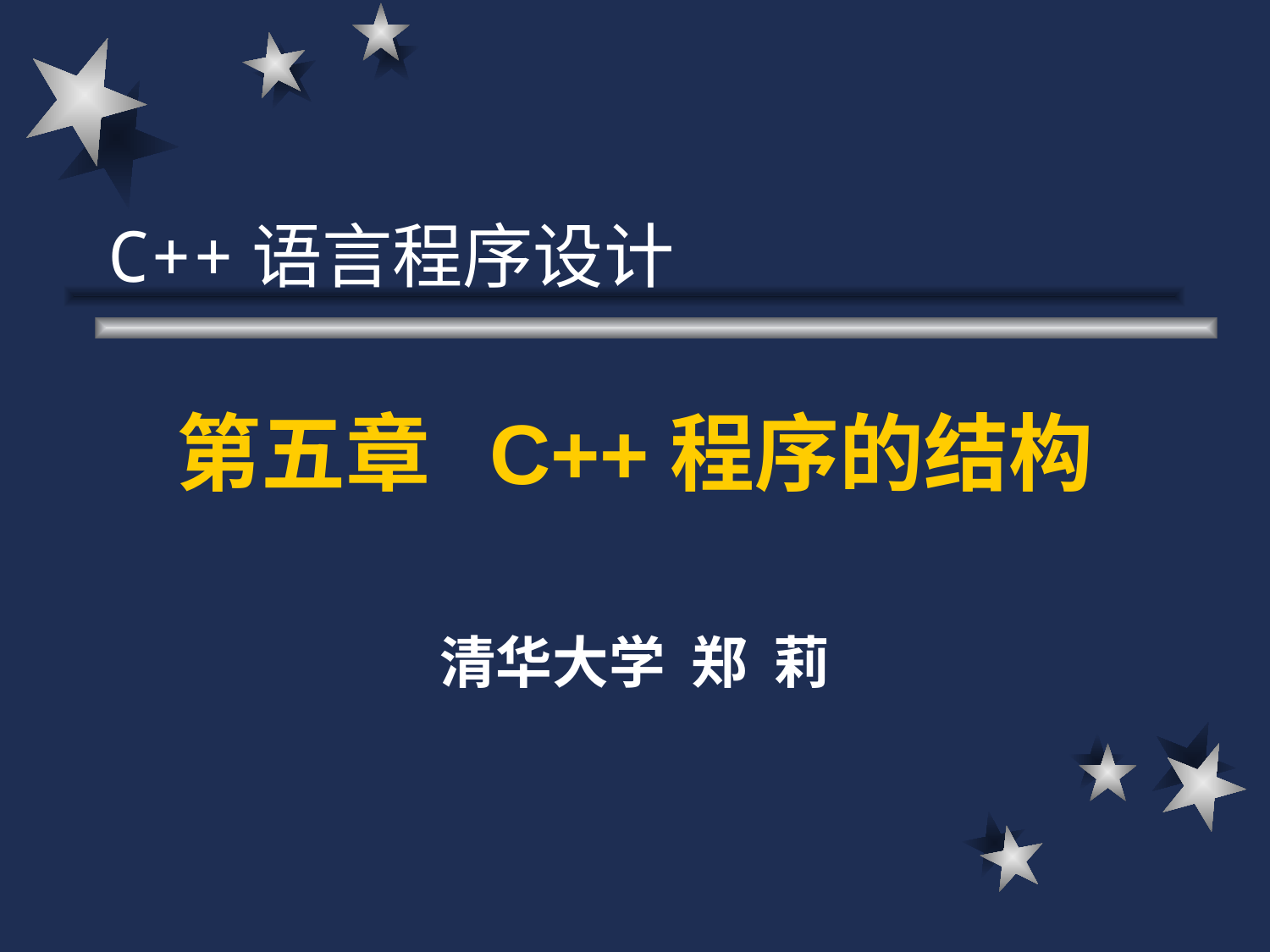

C++语言程序设计
# 第五章  C++程序的结构
清华大学  郑  莉